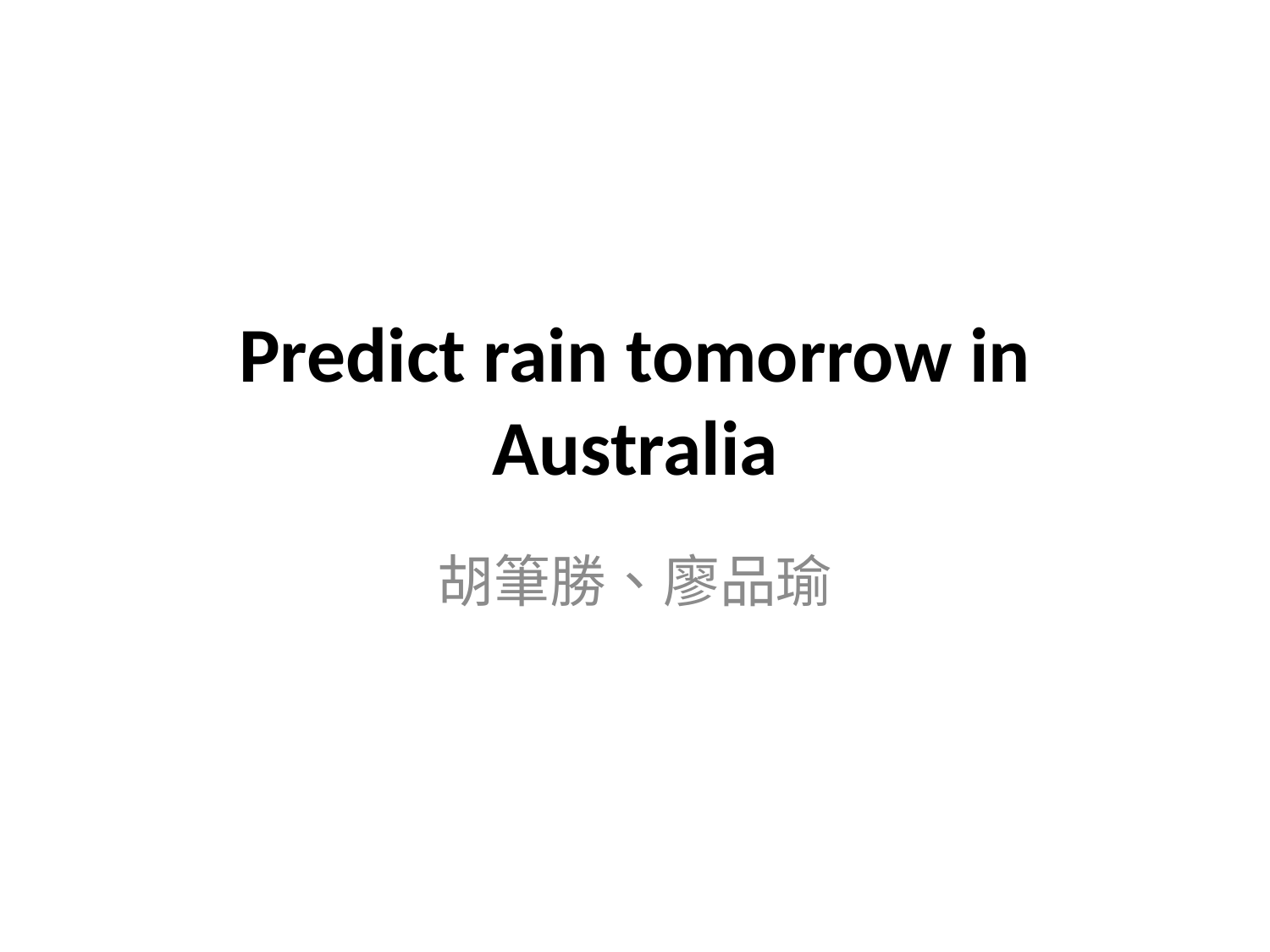

# Predict rain tomorrow in Australia
胡筆勝、廖品瑜